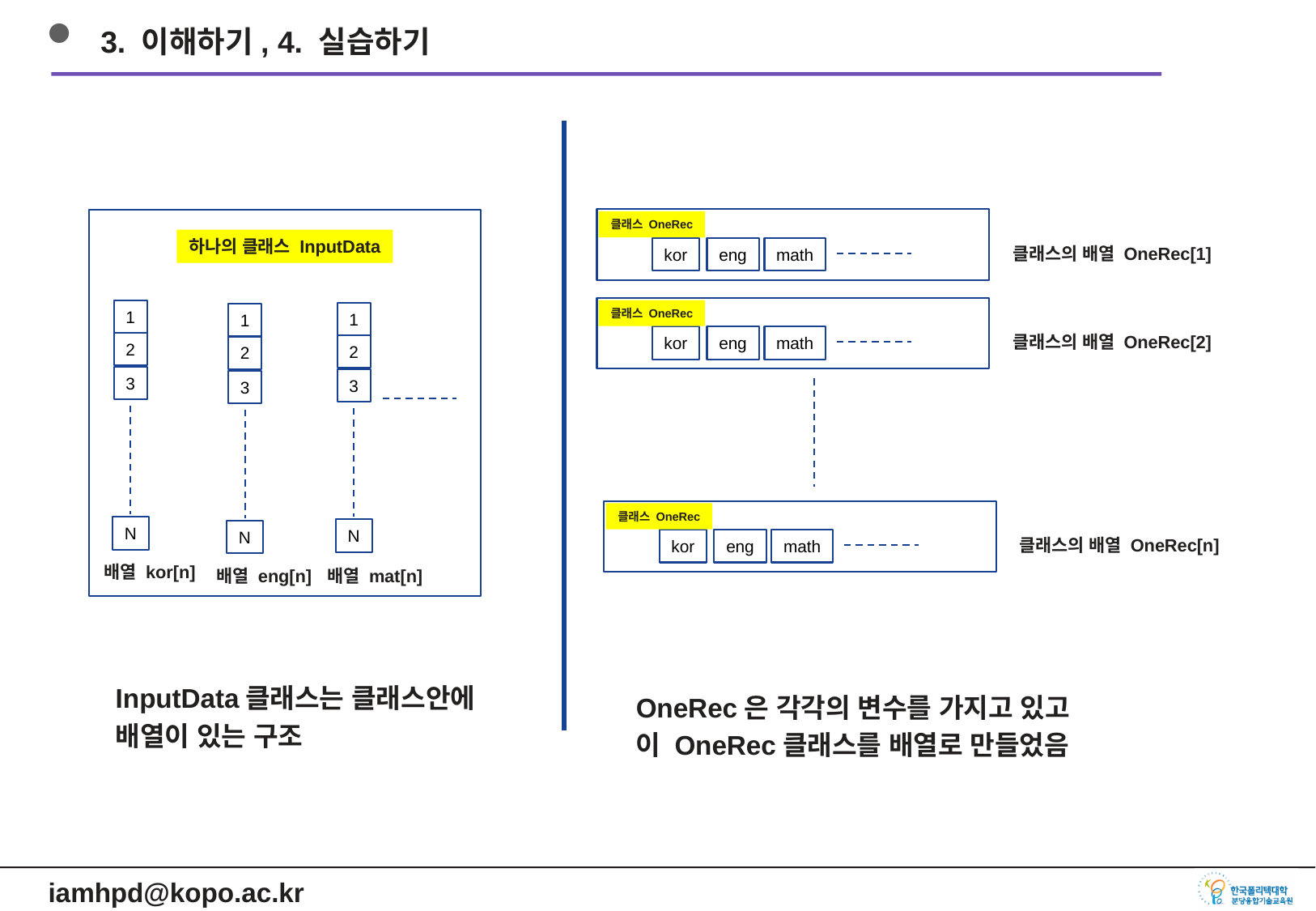

3. 이해하기, 4. 실습하기

클래스 OneRec
하나의 클래스 InputData
클래스의 배열 OneRec[1]
kor
eng
math

클래스 OneRec
1
1
1
클래스의 배열 OneRec[2]
kor
eng
math
2
2
2
3
3
3

클래스 OneRec
N
N
N
클래스의 배열 OneRec[n]
kor
eng
math
배열 kor[n]
배열 eng[n]
배열 mat[n]
InputData클래스는 클래스안에
배열이 있는 구조
OneRec은 각각의 변수를 가지고 있고
이 OneRec클래스를 배열로 만들었음